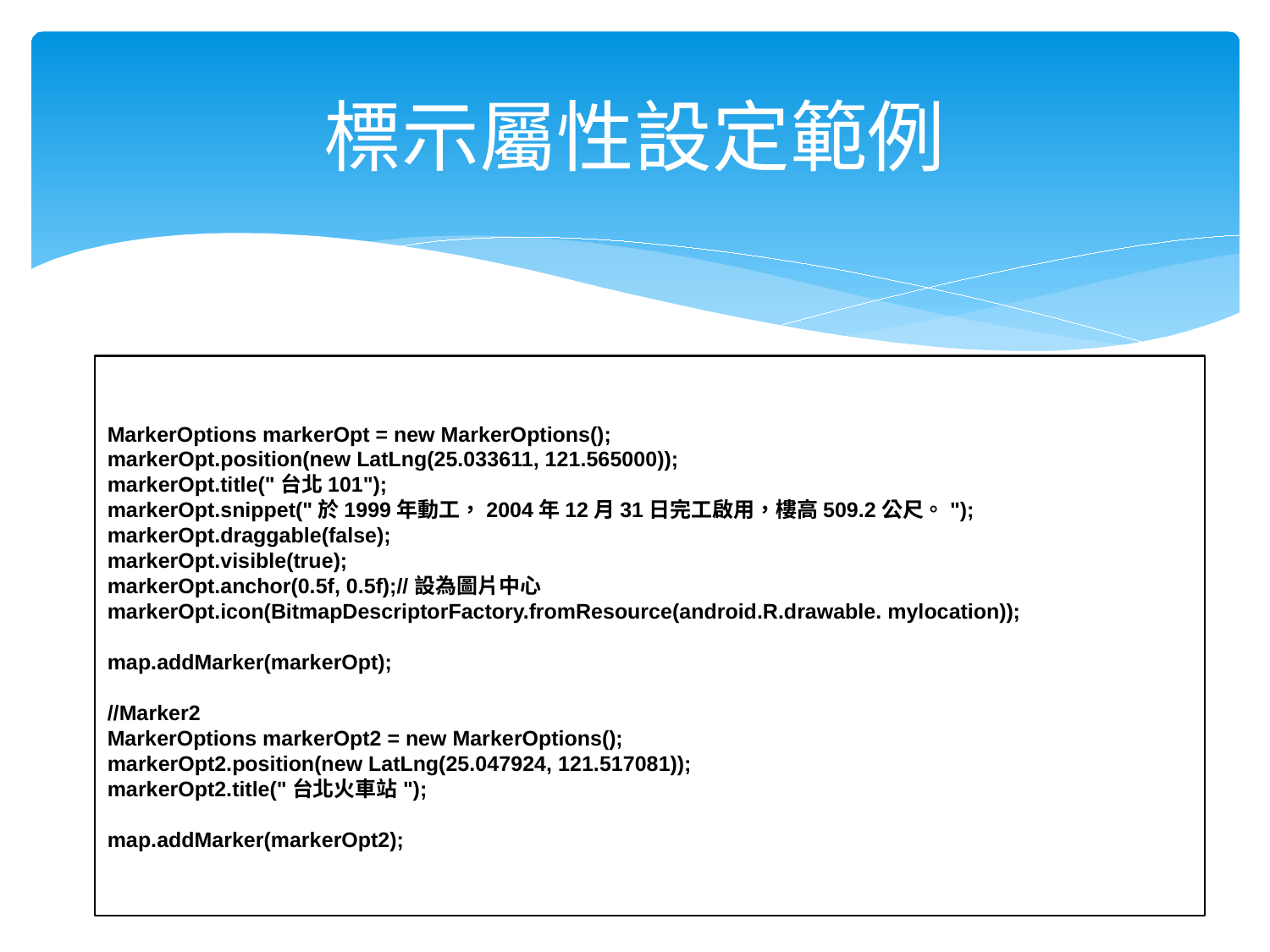

# 標示屬性設定範例

MarkerOptions markerOpt = new MarkerOptions();
markerOpt.position(new LatLng(25.033611, 121.565000));
markerOpt.title("台北101");
markerOpt.snippet("於1999年動工，2004年12月31日完工啟用，樓高509.2公尺。");
markerOpt.draggable(false);
markerOpt.visible(true);
markerOpt.anchor(0.5f, 0.5f);//設為圖片中心
markerOpt.icon(BitmapDescriptorFactory.fromResource(android.R.drawable. mylocation));

map.addMarker(markerOpt);

//Marker2
MarkerOptions markerOpt2 = new MarkerOptions();
markerOpt2.position(new LatLng(25.047924, 121.517081));
markerOpt2.title("台北火車站");

map.addMarker(markerOpt2);